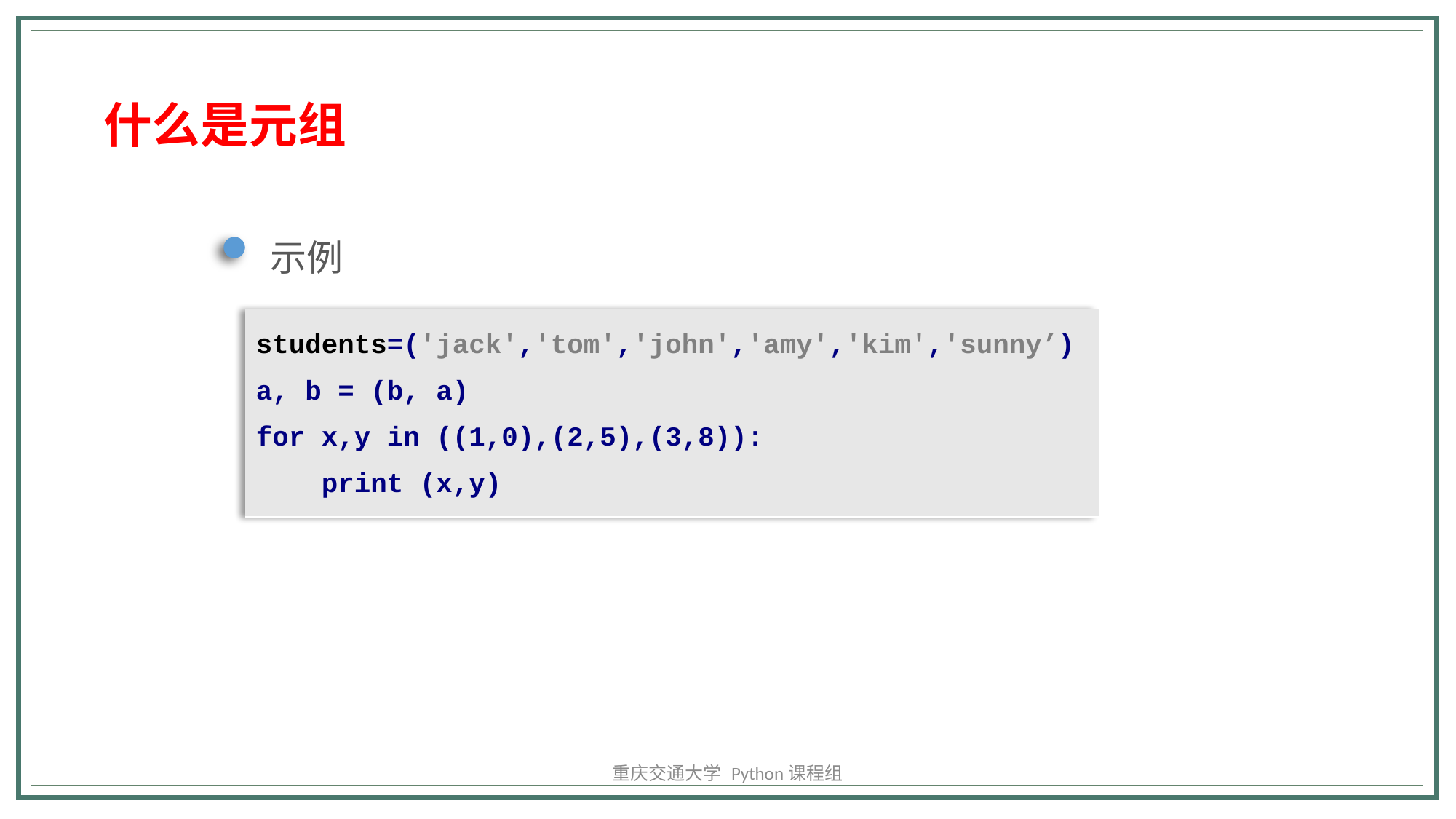

什么是元组

示例

| students=('jack','tom','john','amy','kim','sunny’) a, b = (b, a) for x,y in ((1,0),(2,5),(3,8)): print (x,y) |
| --- |
重庆交通大学 Python课程组